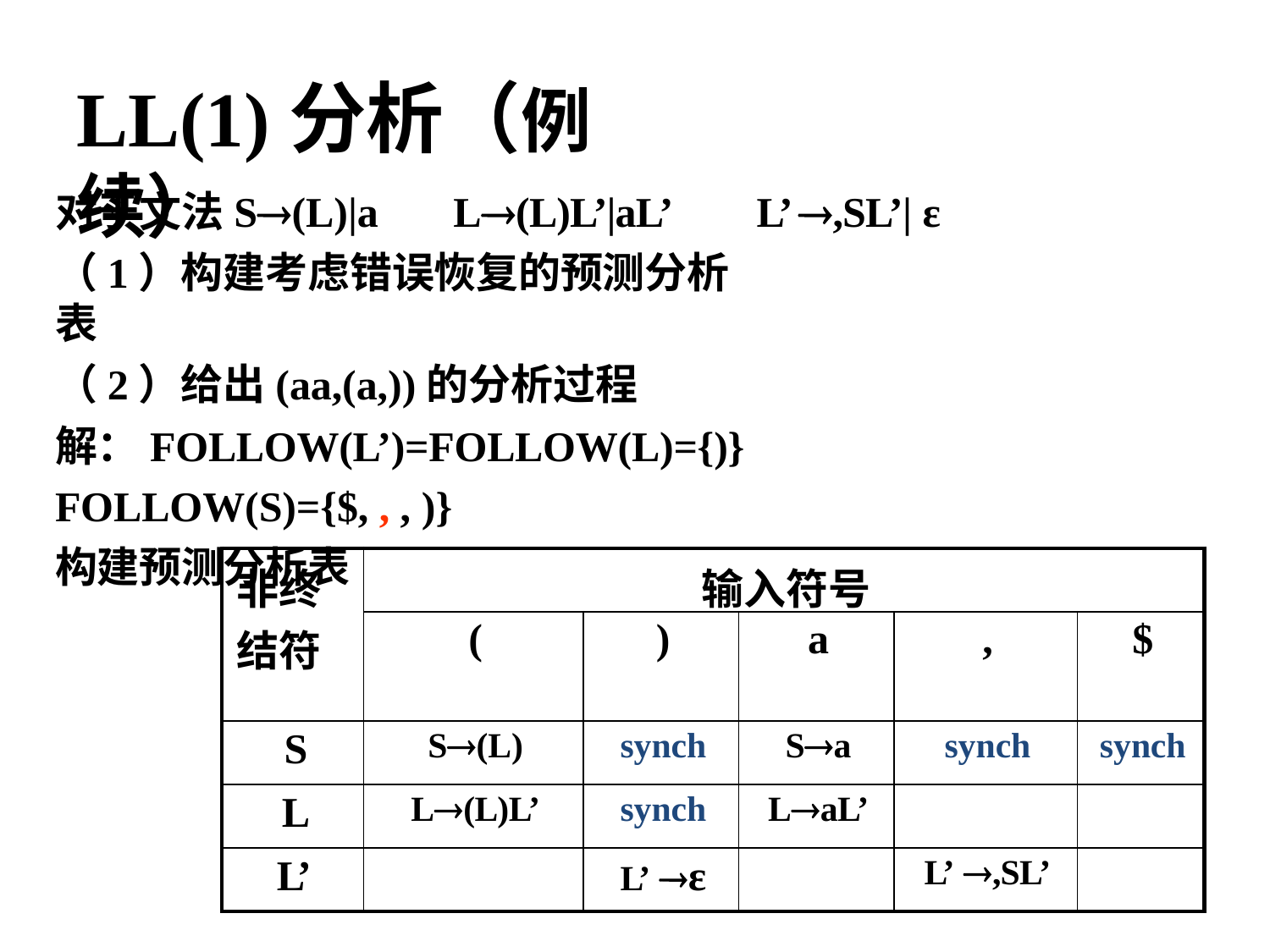

# LL(1)分析（例续）
对于文法S→(L)|a	L→(L)L’|aL’
（1）构建考虑错误恢复的预测分析表
（2）给出(aa,(a,))的分析过程
解：FOLLOW(L’)=FOLLOW(L)={)}
FOLLOW(S)={$, , , )}
构建预测分析表
L’ →,SL’| ε
| 非终 结符 | 输入符号 |  |  |  |  |
| --- | --- | --- | --- | --- | --- |
|  | ( | ) | a | , | $ |
| S | S→(L) | synch | S→a | synch | synch |
| L | L→(L)L’ | synch | L→aL’ |  |  |
| L’ |  | L’ →ε |  | L’ →,SL’ |  |